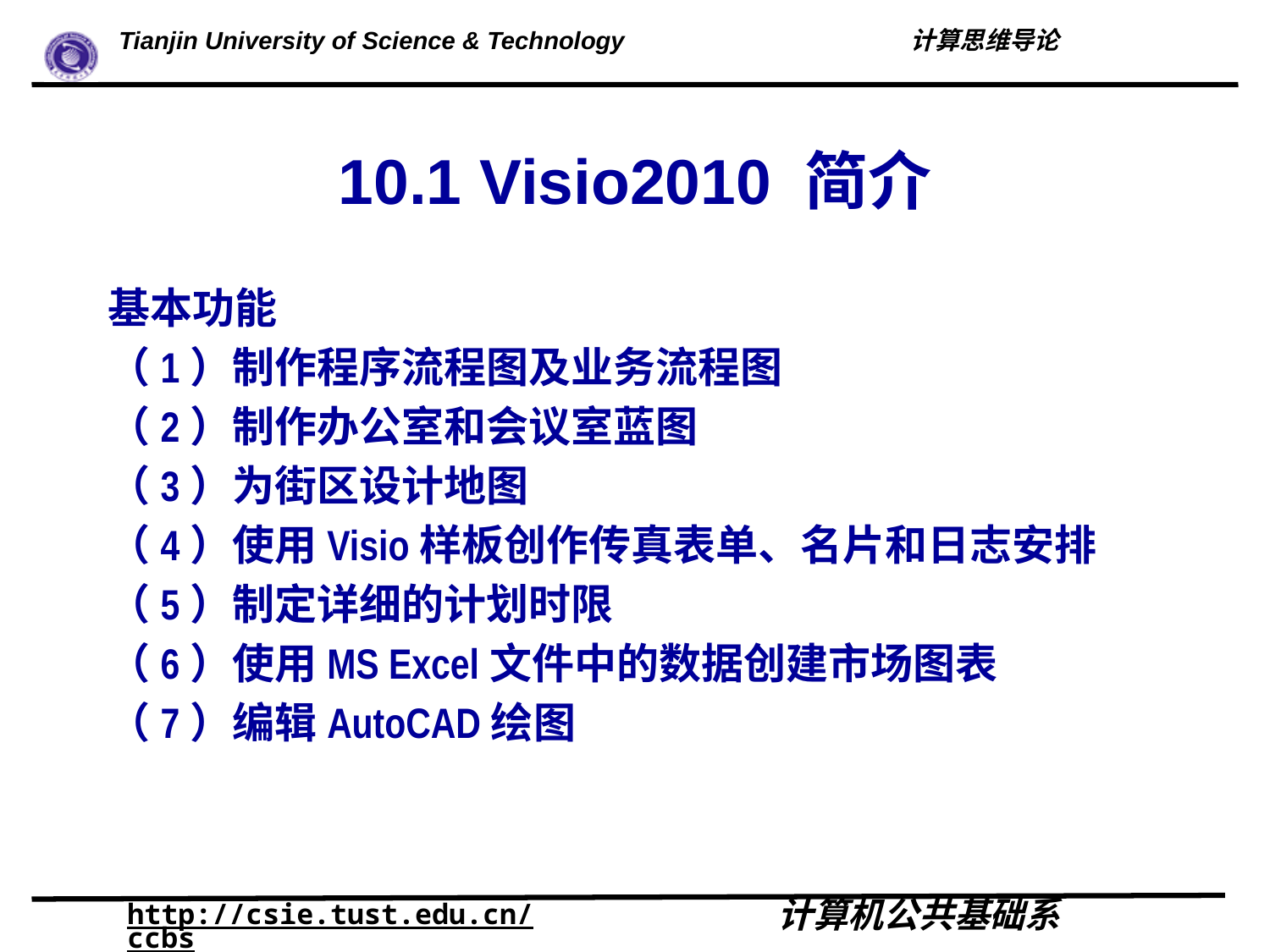

# 10.1 Visio2010 简介
基本功能
（1）制作程序流程图及业务流程图
（2）制作办公室和会议室蓝图
（3）为街区设计地图
（4）使用Visio样板创作传真表单、名片和日志安排
（5）制定详细的计划时限
（6）使用MS Excel文件中的数据创建市场图表
（7）编辑AutoCAD绘图